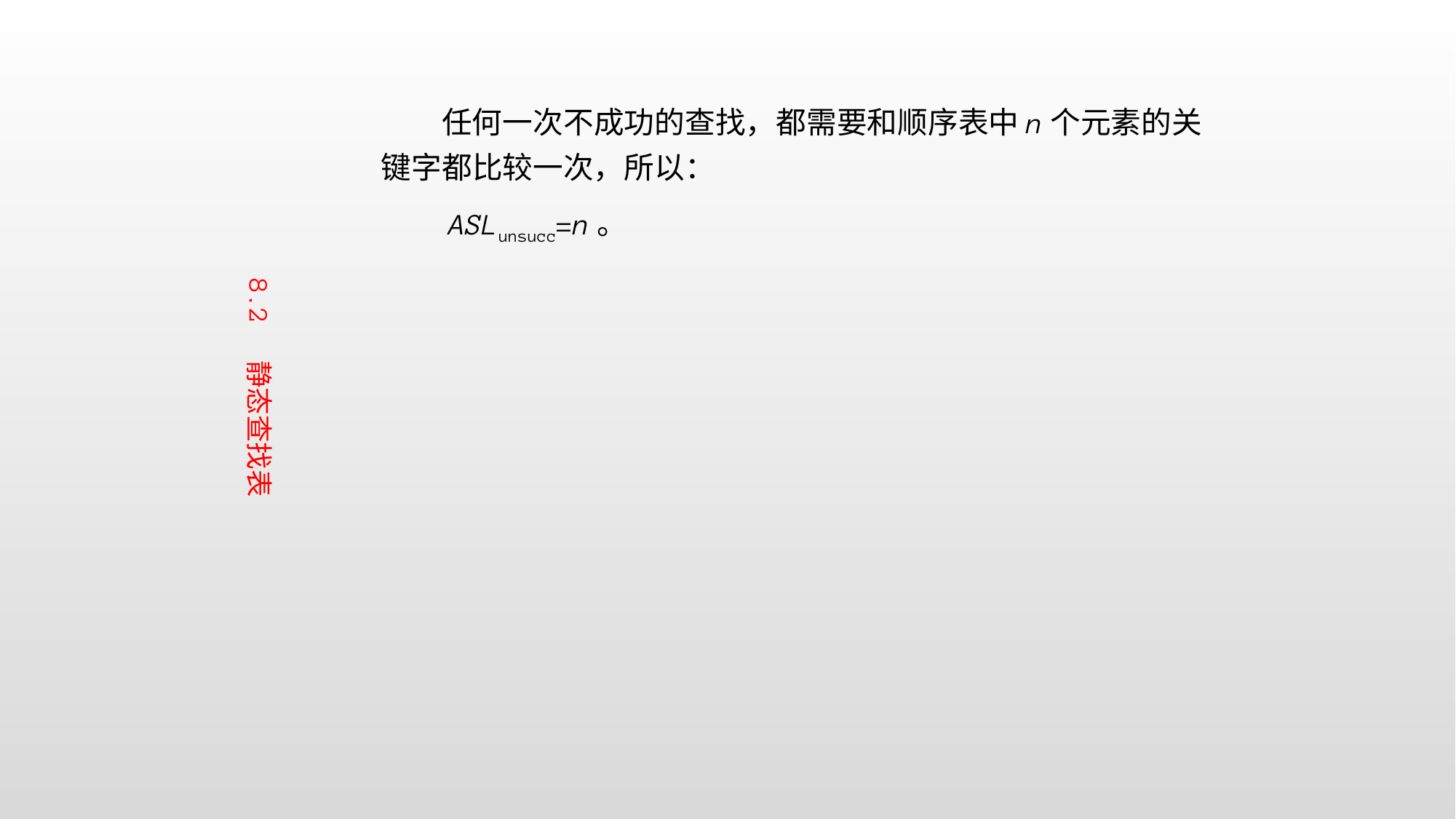

任何一次不成功的查找，都需要和顺序表中n个元素的关键字都比较一次，所以：
　　ASLunsucc=n。
8.2  静态查找表